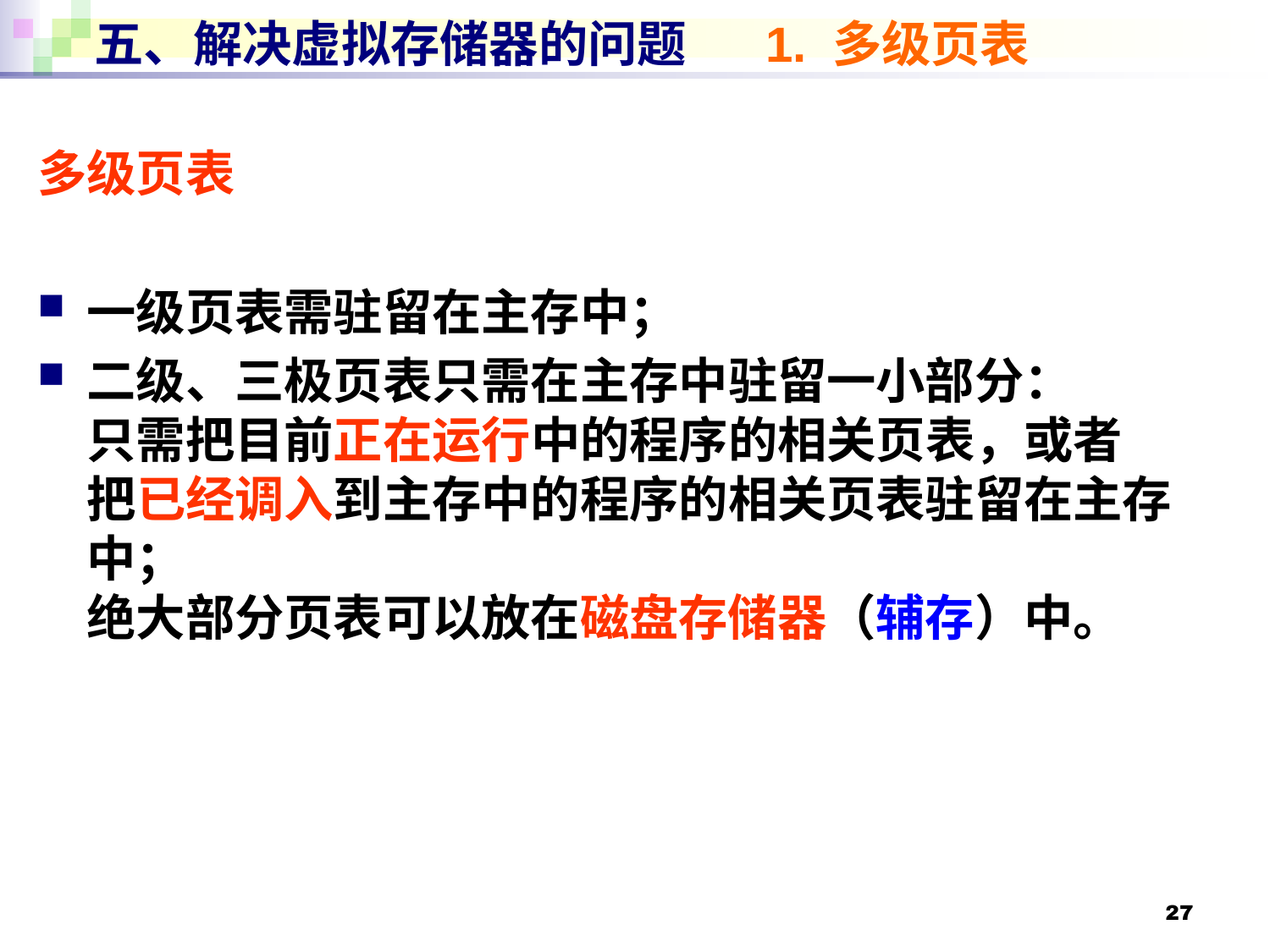

# 五、解决虚拟存储器的问题      1. 多级页表
多级页表

一级页表需驻留在主存中；
二级、三极页表只需在主存中驻留一小部分：
只需把目前正在运行中的程序的相关页表，或者
把已经调入到主存中的程序的相关页表驻留在主存中；
绝大部分页表可以放在磁盘存储器（辅存）中。
27